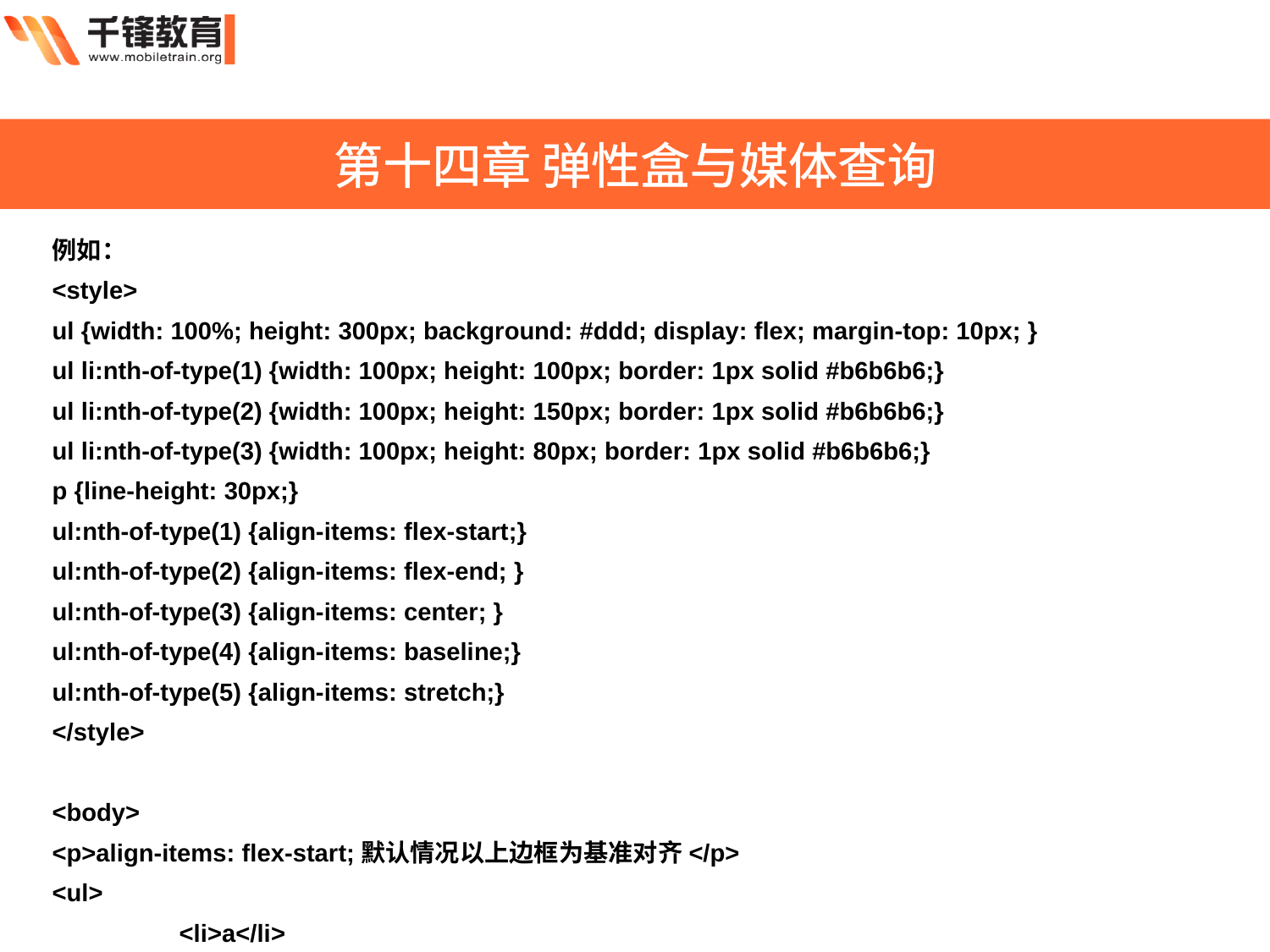

第十四章 弹性盒与媒体查询
例如：
<style>
ul {width: 100%; height: 300px; background: #ddd; display: flex; margin-top: 10px; }
ul li:nth-of-type(1) {width: 100px; height: 100px; border: 1px solid #b6b6b6;}
ul li:nth-of-type(2) {width: 100px; height: 150px; border: 1px solid #b6b6b6;}
ul li:nth-of-type(3) {width: 100px; height: 80px; border: 1px solid #b6b6b6;}
p {line-height: 30px;}
ul:nth-of-type(1) {align-items: flex-start;}
ul:nth-of-type(2) {align-items: flex-end; }
ul:nth-of-type(3) {align-items: center; }
ul:nth-of-type(4) {align-items: baseline;}
ul:nth-of-type(5) {align-items: stretch;}
</style>

<body>
<p>align-items: flex-start;默认情况以上边框为基准对齐</p>
<ul>
	<li>a</li>
	<li>b</li>
	<li>c</li>
</ul>
<p>align-items: flex-end;以底边为基准</p>
<ul>
	<li>a</li>
	<li>b</li>
	<li>c</li>
</ul>
<p>align-items: center;居中</p>
<ul>
	<li>a</li>
	<li>b</li>
	<li>c</li>
</ul>
<p>align-items: baseline;文字对齐</p>
<ul>
	<li style="padding: 20px">a</li>
	<li>b</li>
	<li>c</li>
</ul>
<p>	align-items: stretch;将未设置宽高的元素拉伸至最大</p>
<ul>
	<li style="padding: 20px;width: auto;height: auto;">a</li>
	<li style="padding: 15px;width: auto;height: auto;">b</li>
	<li style="padding: 10px;width: auto;height: auto;">c</li>
</ul>
</body>